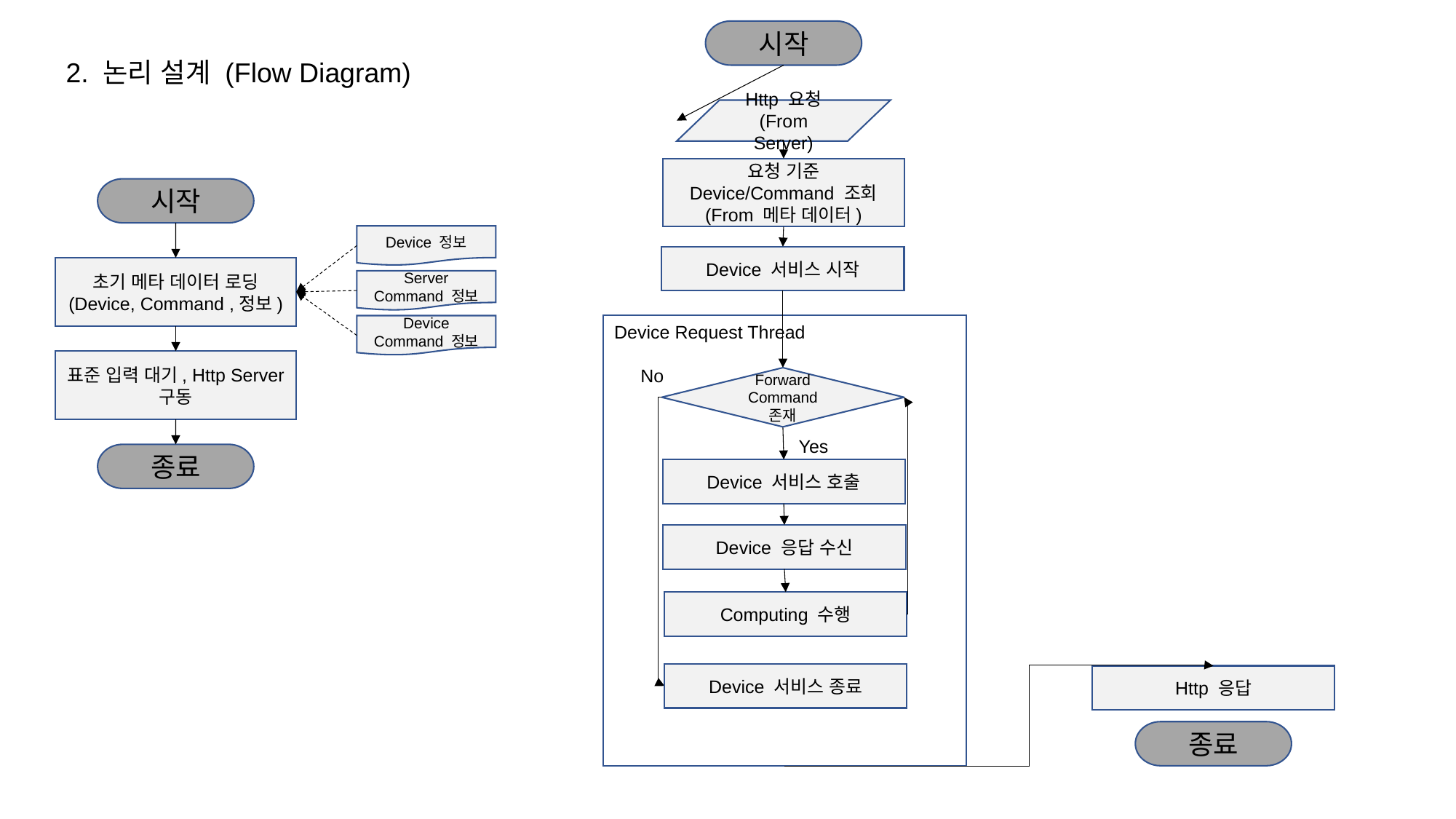

시작
2. 논리 설계 (Flow Diagram)
Http 요청 (From Server)
요청 기준
Device/Command 조회
(From 메타 데이터)
시작
Device 정보
Device 서비스 시작
초기 메타 데이터 로딩
(Device, Command ,정보)
Server
Command 정보
Device
Command 정보
Device Request Thread
표준 입력 대기, Http Server 구동
No
Forward Command 존재
Yes
종료
Device 서비스 호출
Device 응답 수신
Computing 수행
Device 서비스 종료
Http 응답
종료